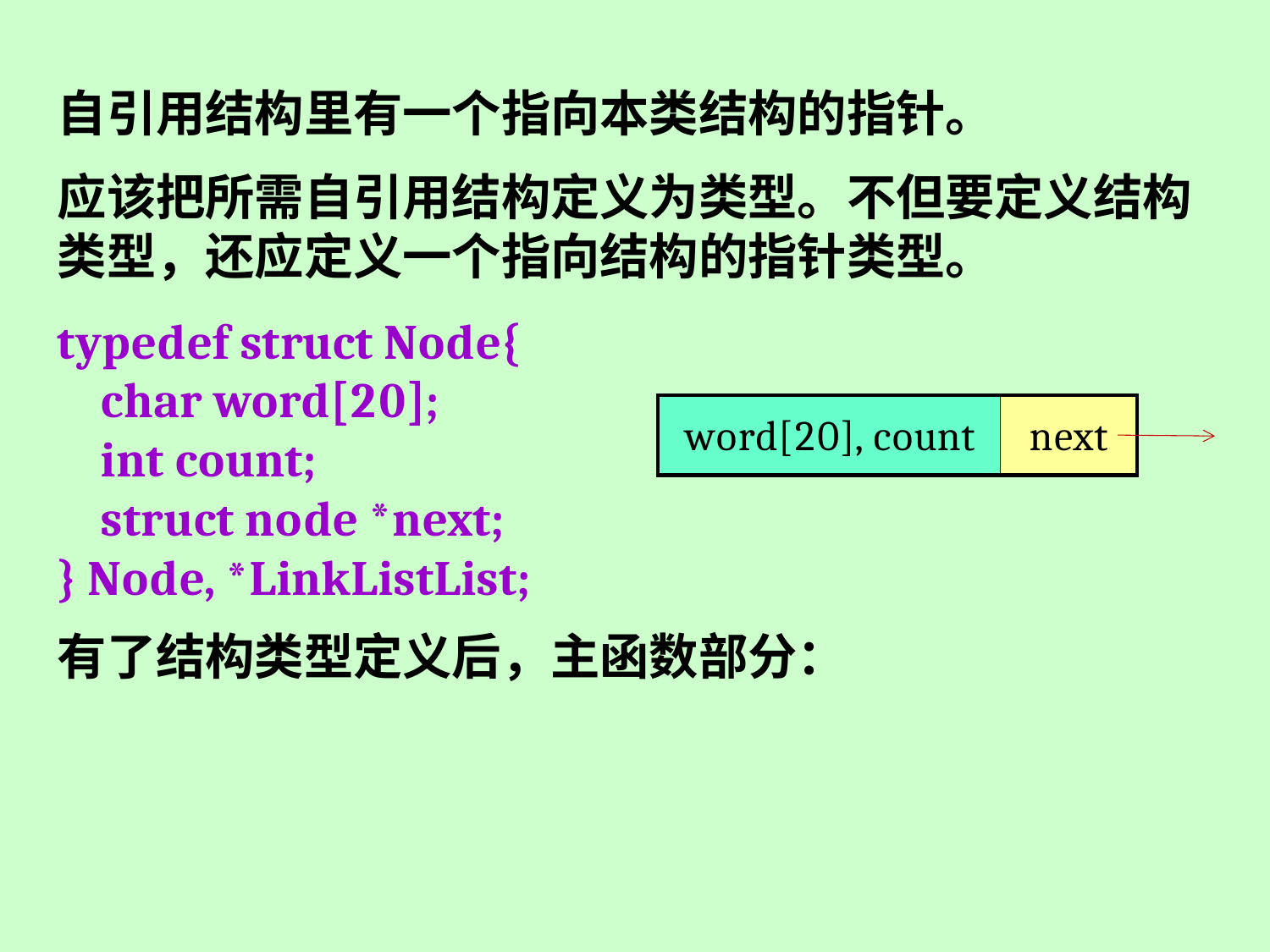

自引用结构里有一个指向本类结构的指针。
应该把所需自引用结构定义为类型。不但要定义结构类型，还应定义一个指向结构的指针类型。
typedef struct Node{
    char word[20];
    int count;
    struct node *next;
} Node, *LinkListList;
有了结构类型定义后，主函数部分：
| word[20], count | next |
| --- | --- |
77